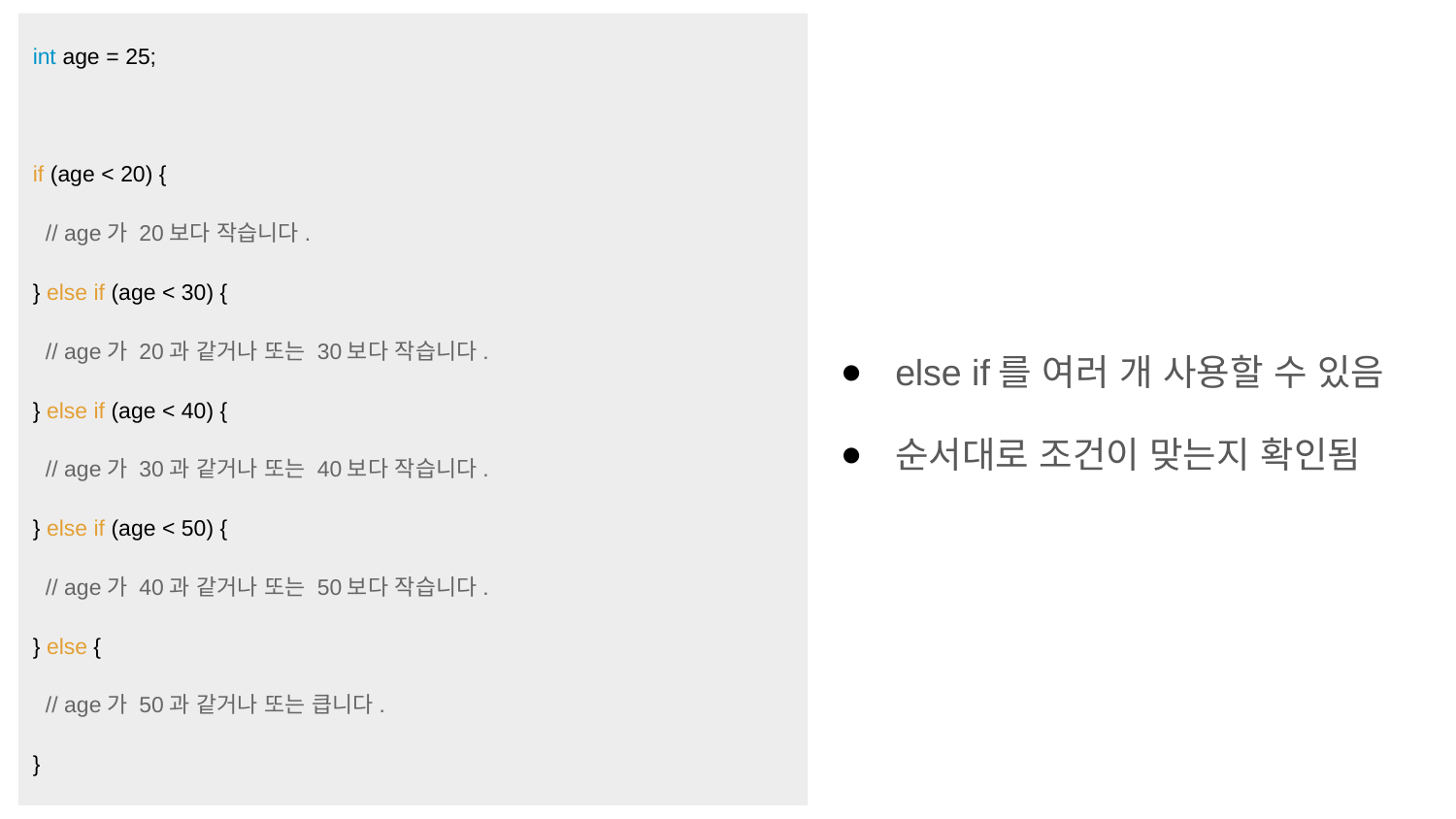

else if를 여러 개 사용할 수 있음
순서대로 조건이 맞는지 확인됨
int age = 25;

if (age < 20) {
  // age가 20보다 작습니다.
} else if (age < 30) {
  // age가 20과 같거나 또는 30보다 작습니다.
} else if (age < 40) {
  // age가 30과 같거나 또는 40보다 작습니다.
} else if (age < 50) {
  // age가 40과 같거나 또는 50보다 작습니다.
} else {
  // age가 50과 같거나 또는 큽니다.
}